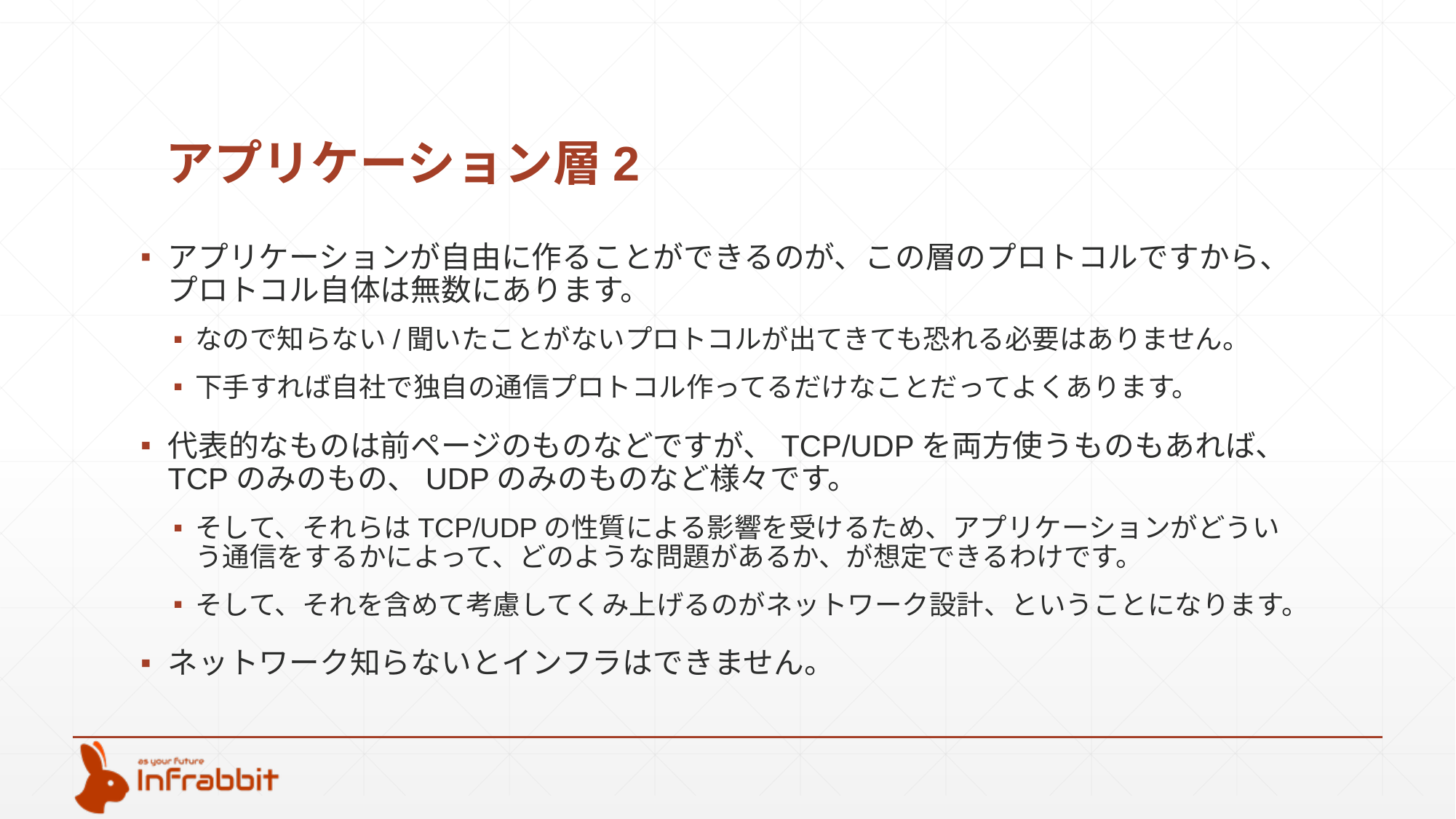

# アプリケーション層2
アプリケーションが自由に作ることができるのが、この層のプロトコルですから、プロトコル自体は無数にあります。
なので知らない/聞いたことがないプロトコルが出てきても恐れる必要はありません。
下手すれば自社で独自の通信プロトコル作ってるだけなことだってよくあります。
代表的なものは前ページのものなどですが、TCP/UDPを両方使うものもあれば、TCPのみのもの、UDPのみのものなど様々です。
そして、それらはTCP/UDPの性質による影響を受けるため、アプリケーションがどういう通信をするかによって、どのような問題があるか、が想定できるわけです。
そして、それを含めて考慮してくみ上げるのがネットワーク設計、ということになります。
ネットワーク知らないとインフラはできません。